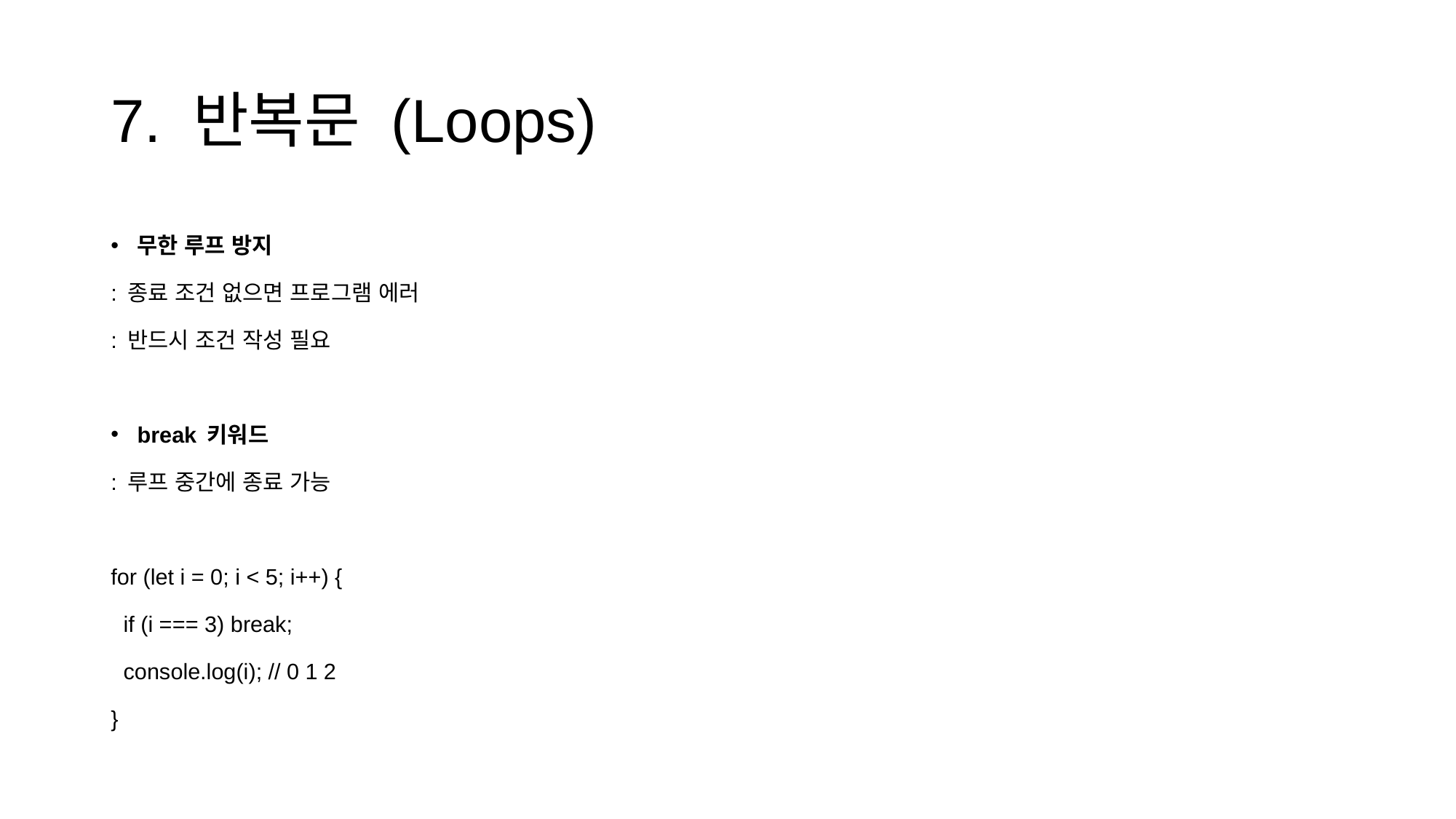

# 7. 반복문 (Loops)
무한 루프 방지
: 종료 조건 없으면 프로그램 에러
: 반드시 조건 작성 필요

break 키워드
: 루프 중간에 종료 가능

for (let i = 0; i < 5; i++) {
  if (i === 3) break;
  console.log(i); // 0 1 2
}